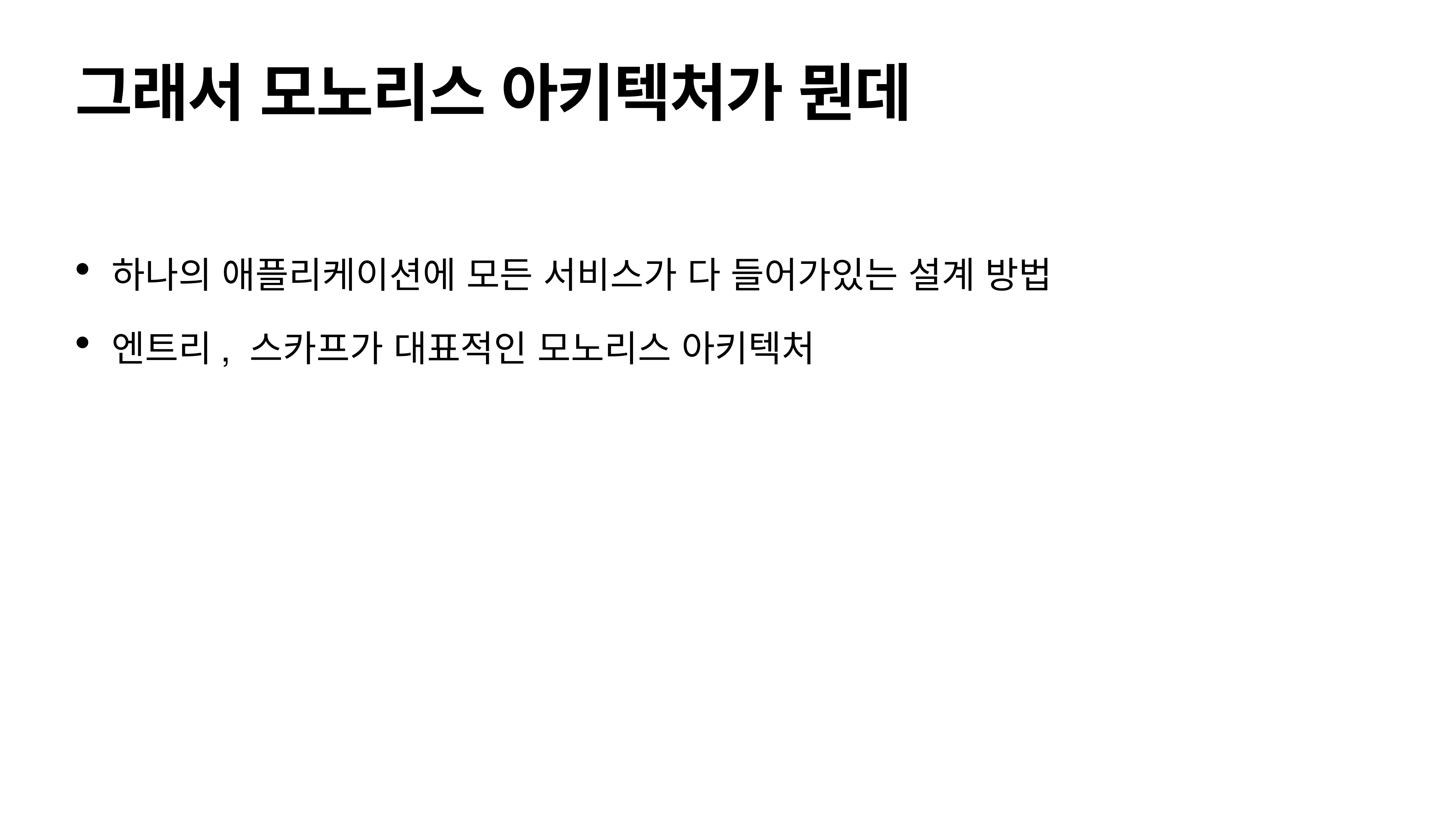

# 그래서 모노리스 아키텍처가 뭔데
하나의 애플리케이션에 모든 서비스가 다 들어가있는 설계 방법
엔트리, 스카프가 대표적인 모노리스 아키텍처